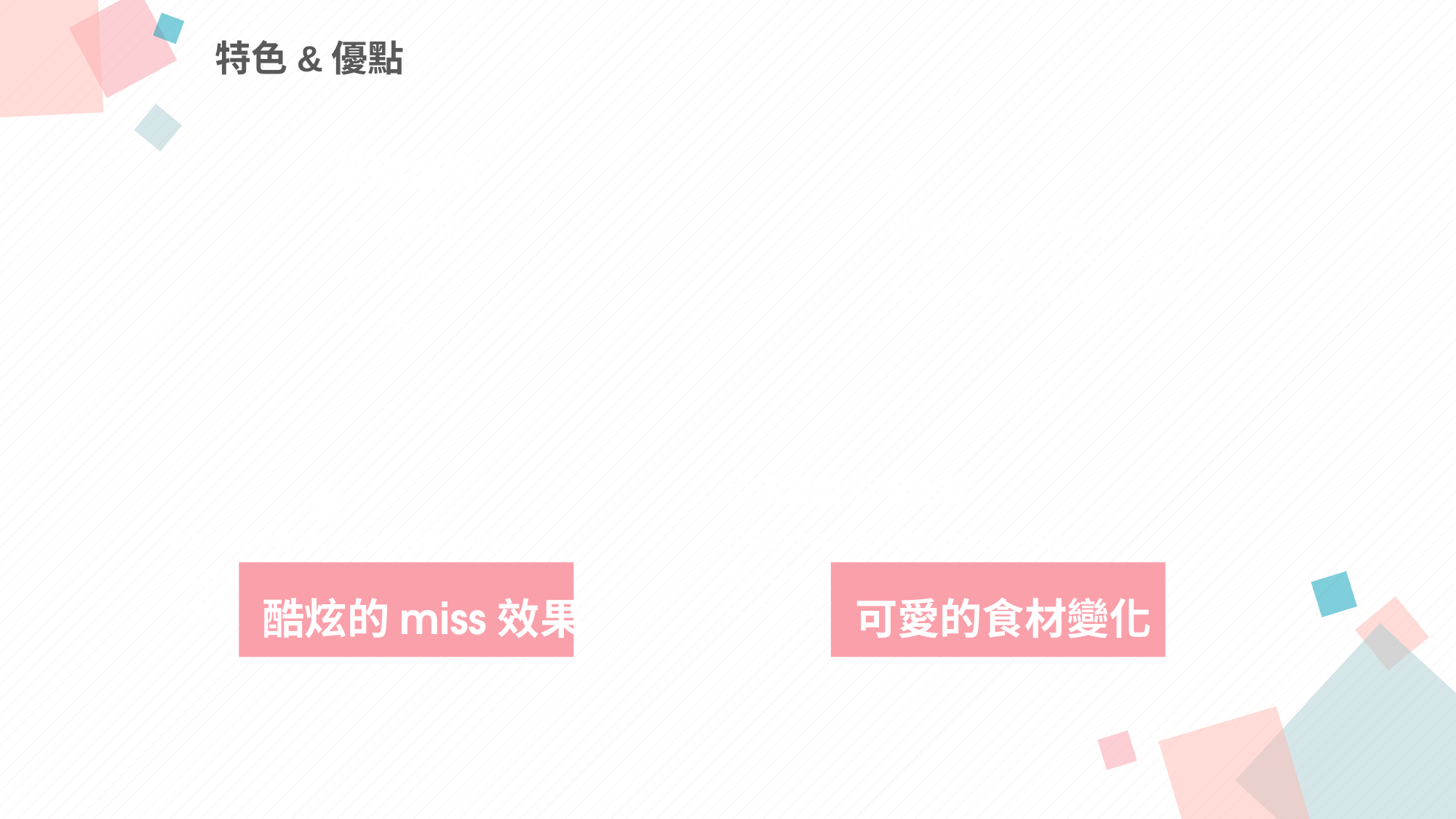

特色&優點
基礎技術
js
html5
css
js
标题数字等都可以通过点击和重新输入进行更，顶部“开始”面板中可以对字体、字号、颜色等进行修改。
点击此处添加标题
题
标题数字等都可以通过点击和重新输入进行更改，顶部“开始”面板中可以对字体、字号、颜色等进行修改。
标题数字等都可以通过点击和重新输入进行更改，顶部“开始”面板中可以对字体、字号、颜色等进行修改。

酷炫的miss效果
可愛的食材變化